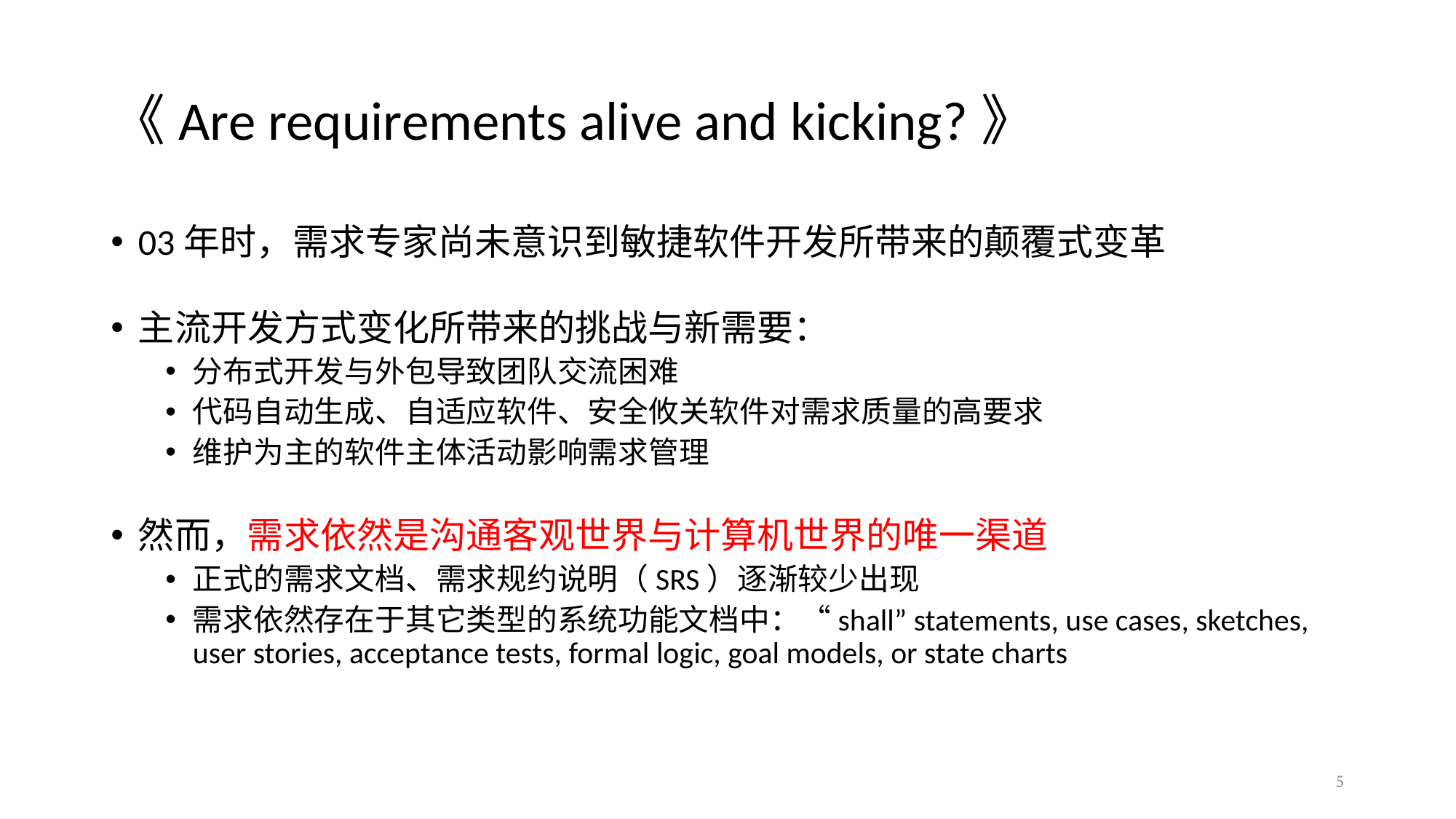

# 《Are requirements alive and kicking?》
03年时，需求专家尚未意识到敏捷软件开发所带来的颠覆式变革

主流开发方式变化所带来的挑战与新需要：
分布式开发与外包导致团队交流困难
代码自动生成、自适应软件、安全攸关软件对需求质量的高要求
维护为主的软件主体活动影响需求管理

然而，需求依然是沟通客观世界与计算机世界的唯一渠道
正式的需求文档、需求规约说明（SRS）逐渐较少出现
需求依然存在于其它类型的系统功能文档中：“shall” statements, use cases, sketches, user stories, acceptance tests, formal logic, goal models, or state charts
5